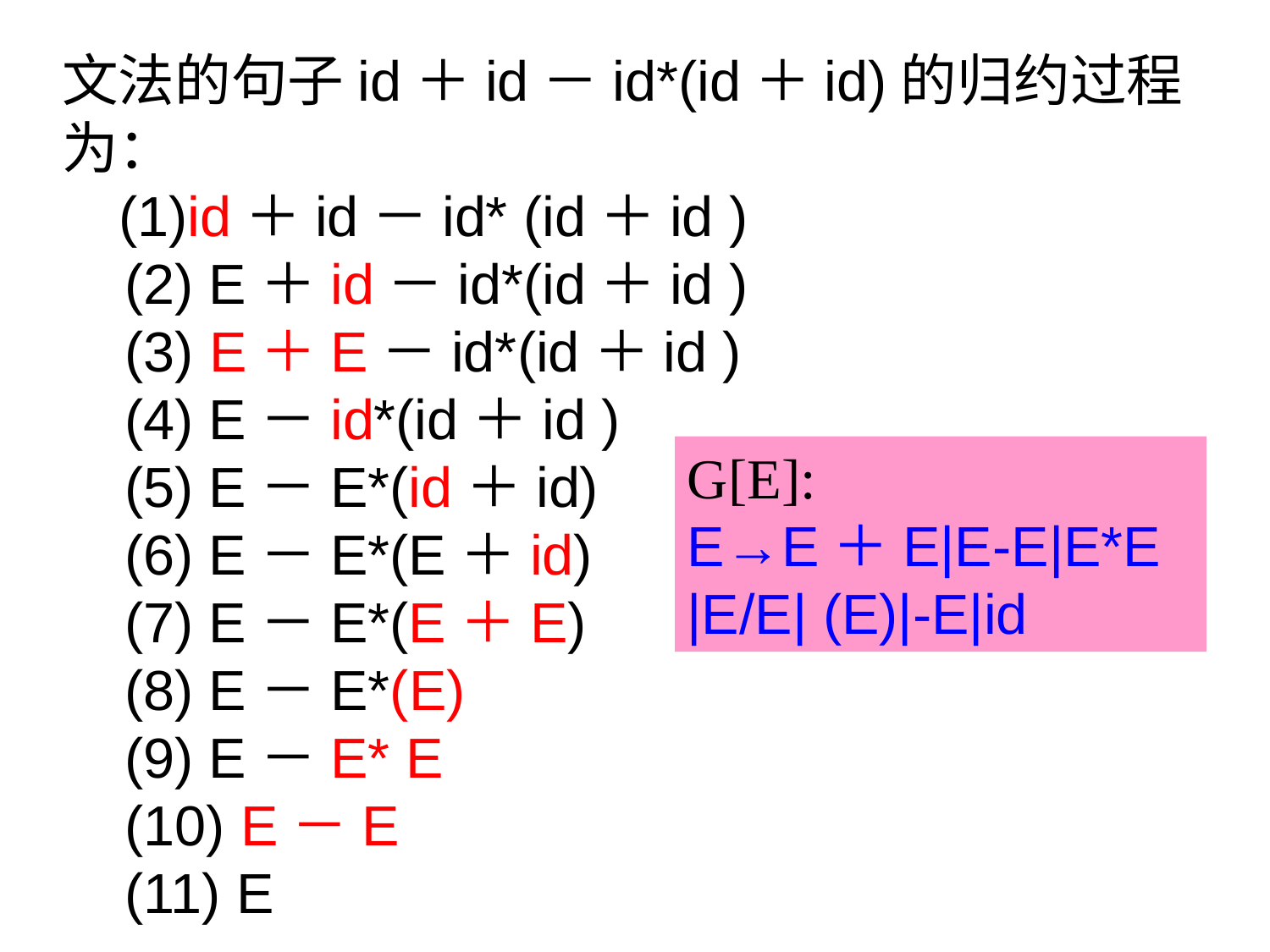

文法的句子id＋id－id*(id＋id)的归约过程为：
    (1)id＋id－id* (id＋id )
    (2) E＋id－id*(id＋id )
    (3) E＋E－id*(id＋id )
    (4) E－id*(id＋id )
    (5) E－E*(id＋id)
    (6) E－E*(E＋id)
    (7) E－E*(E＋E)
    (8) E－E*(E)
    (9) E－E* E
    (10) E－E
    (11) E
G[E]:
E→E＋E|E-E|E*E
|E/E| (E)|-E|id